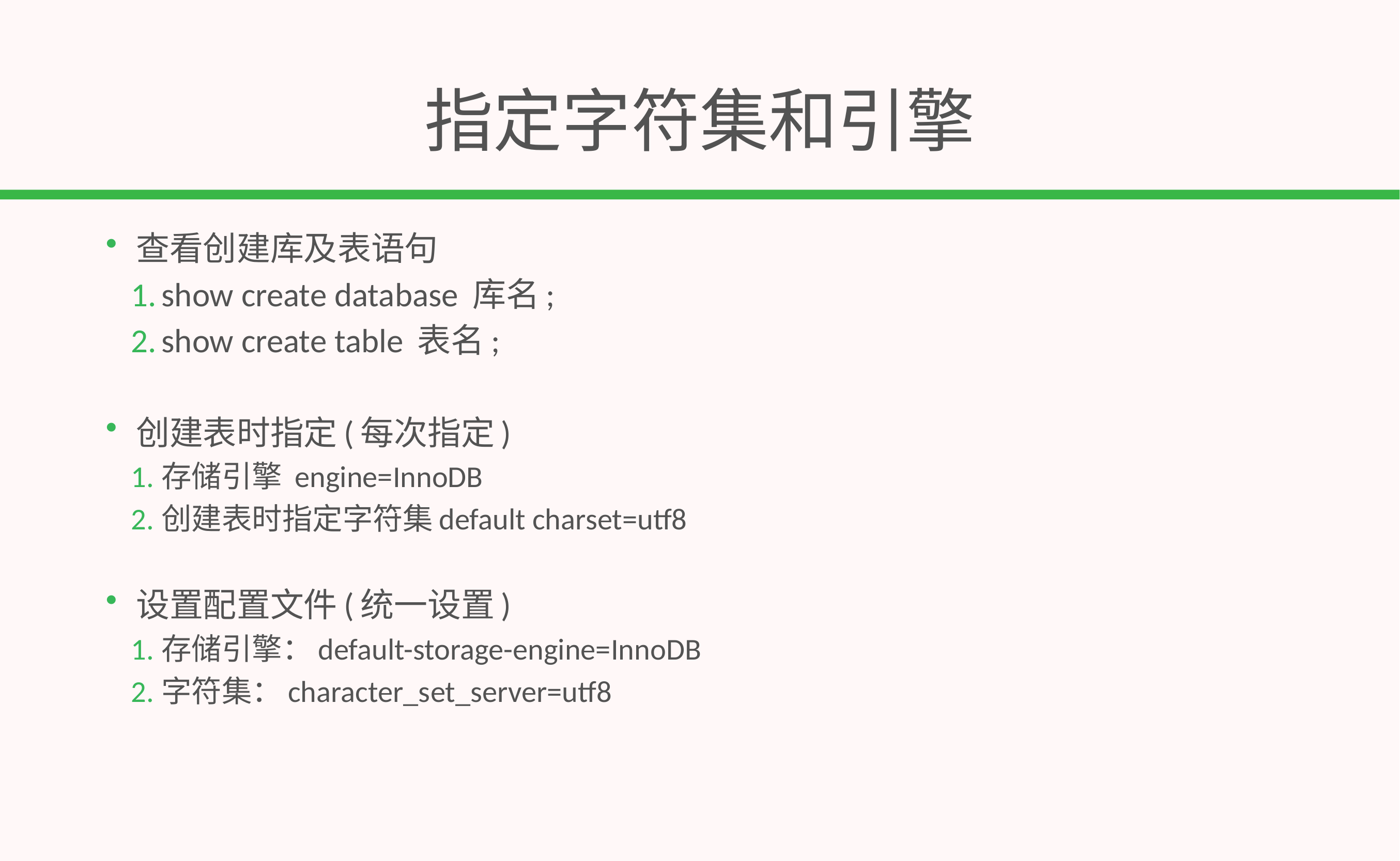

# 指定字符集和引擎
查看创建库及表语句
show create database 库名;
show create table 表名;

创建表时指定(每次指定)
存储引擎 engine=InnoDB
创建表时指定字符集default charset=utf8

设置配置文件(统一设置)
存储引擎：default-storage-engine=InnoDB
字符集：character_set_server=utf8